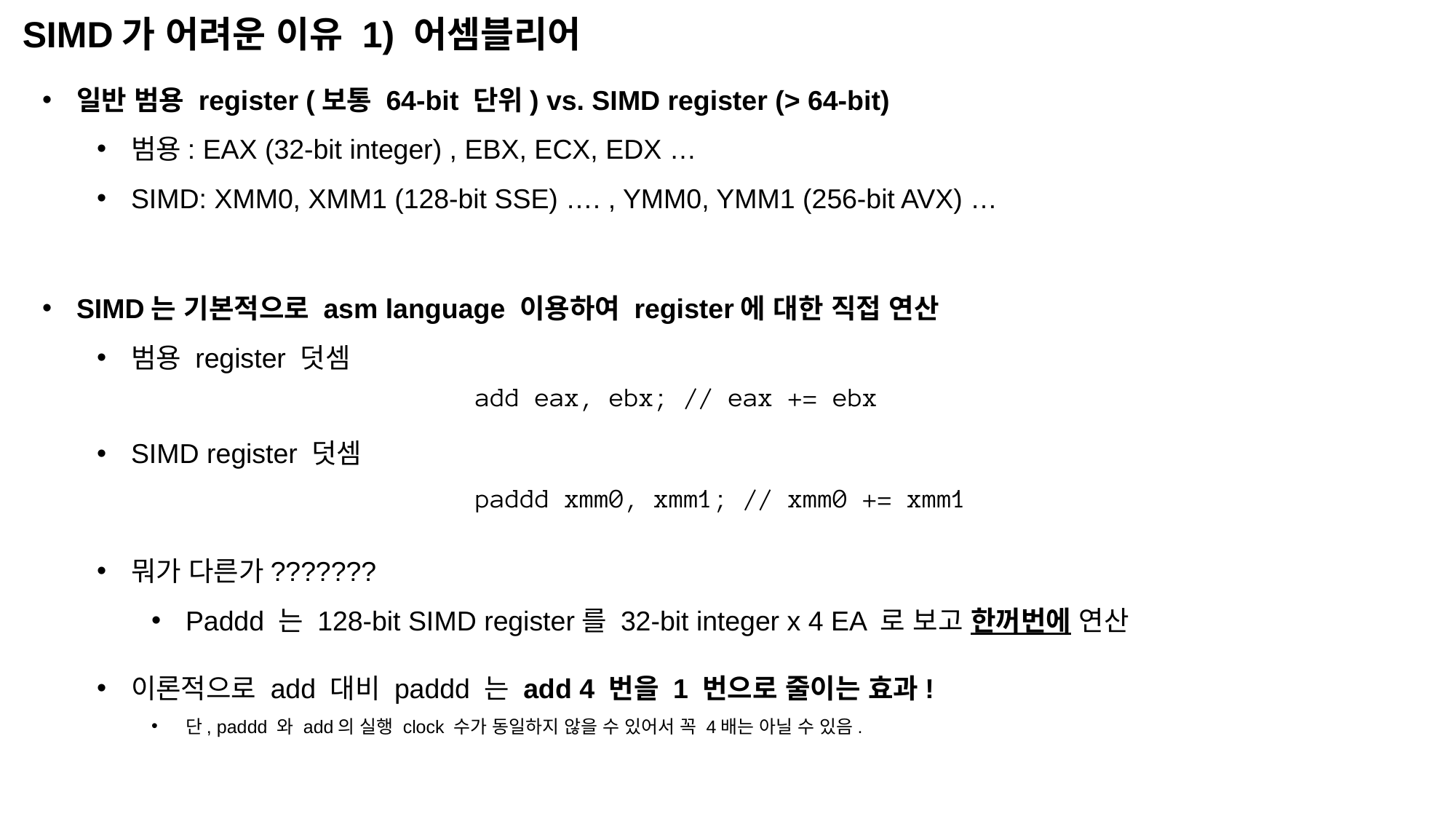

SIMD가 어려운 이유 1) 어셈블리어
일반 범용 register (보통 64-bit 단위) vs. SIMD register (> 64-bit)
범용: EAX (32-bit integer) , EBX, ECX, EDX …
SIMD: XMM0, XMM1 (128-bit SSE) …. , YMM0, YMM1 (256-bit AVX) …
SIMD는 기본적으로 asm language 이용하여 register에 대한 직접 연산
범용 register 덧셈
add eax, ebx; // eax += ebx
SIMD register 덧셈
paddd xmm0, xmm1; // xmm0 += xmm1
뭐가 다른가???????
Paddd 는 128-bit SIMD register를 32-bit integer x 4 EA 로 보고 한꺼번에 연산
이론적으로 add 대비 paddd 는 add 4 번을 1 번으로 줄이는 효과!
단, paddd 와 add의 실행 clock 수가 동일하지 않을 수 있어서 꼭 4배는 아닐 수 있음.